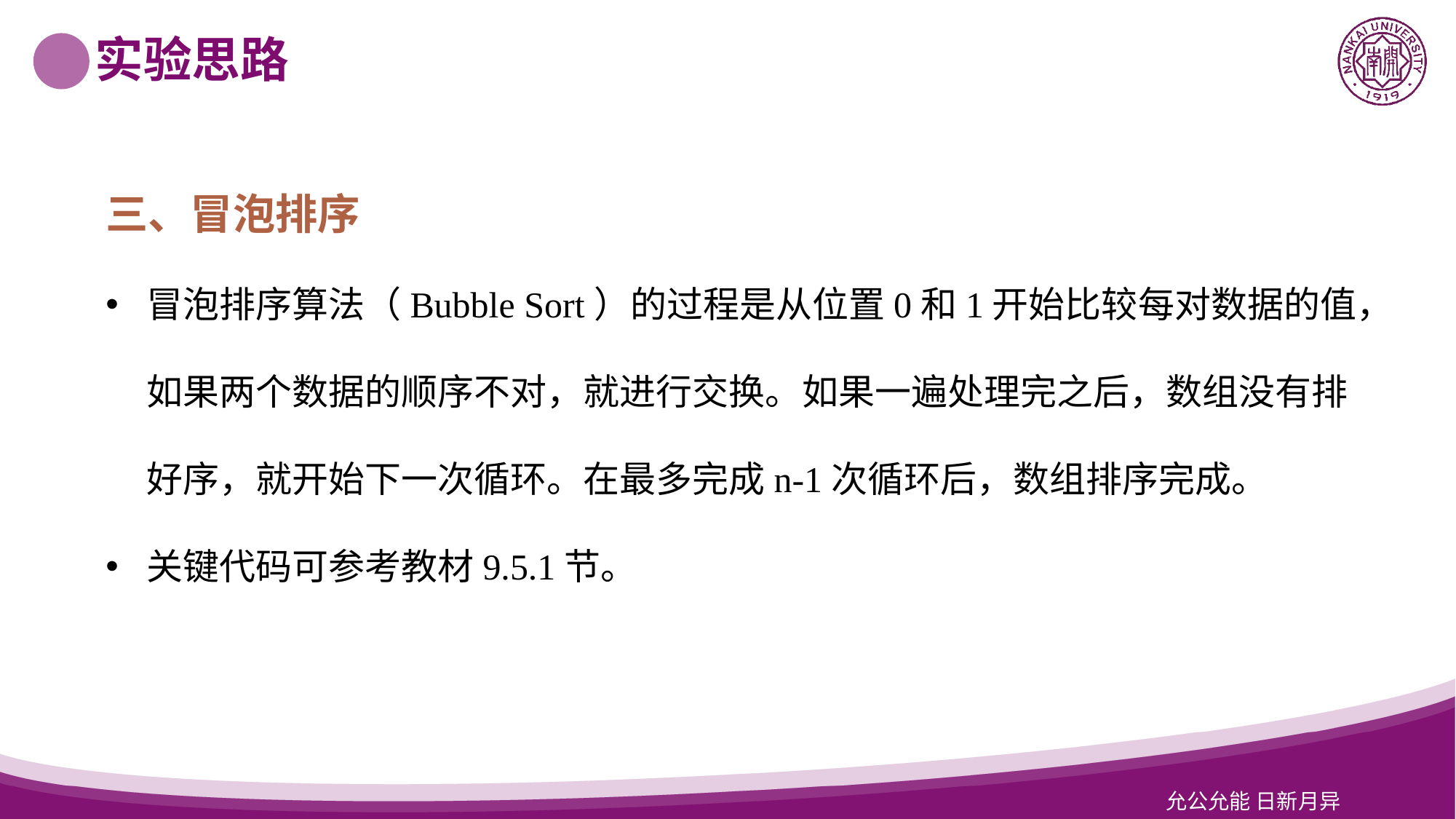

选中图片Delete，点击中间图标即可插入新图片

实验思路
三、冒泡排序
冒泡排序算法（Bubble Sort）的过程是从位置0和1开始比较每对数据的值，如果两个数据的顺序不对，就进行交换。如果一遍处理完之后，数组没有排好序，就开始下一次循环。在最多完成n-1次循环后，数组排序完成。
关键代码可参考教材9.5.1节。